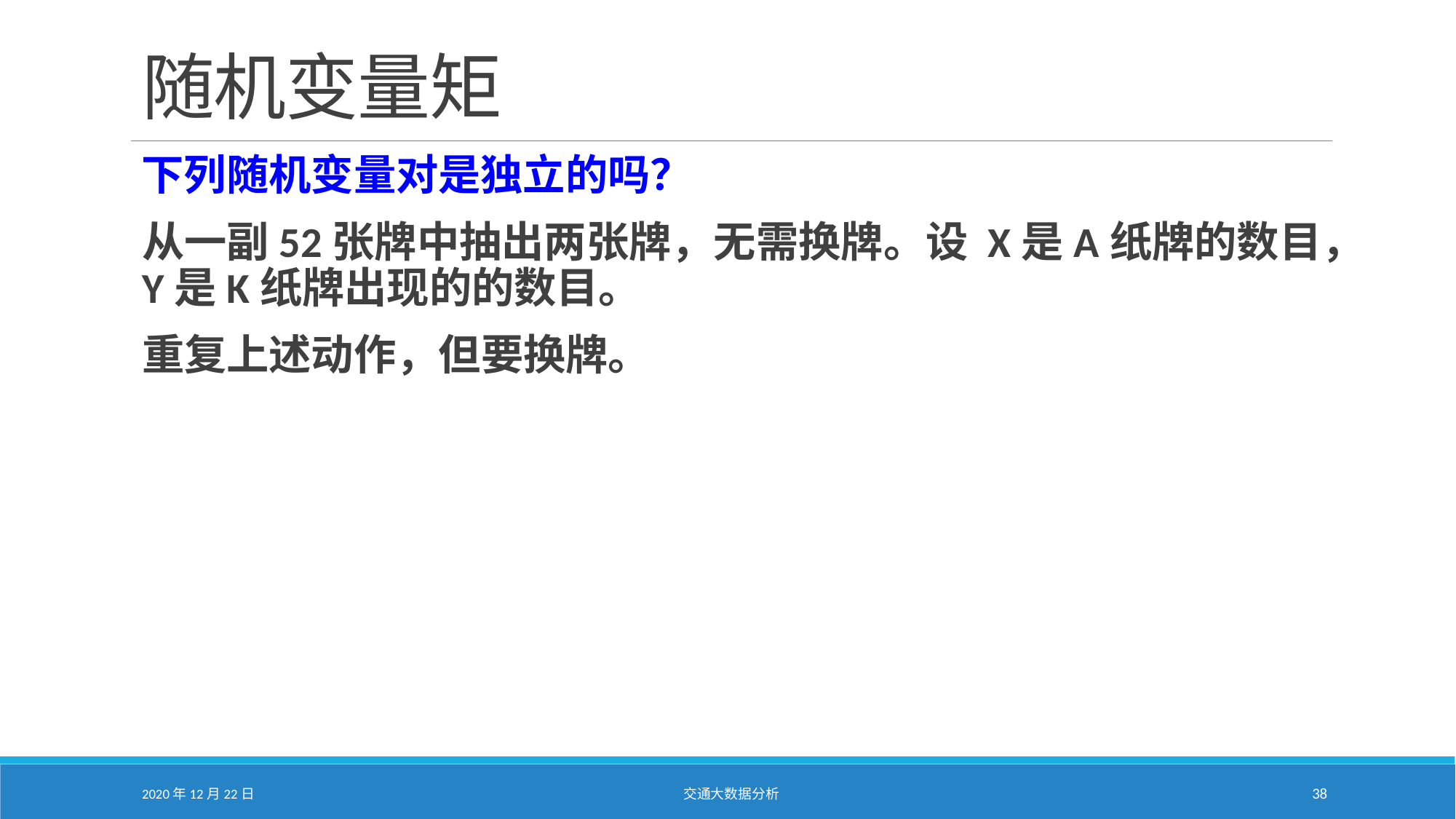

# 随机变量矩
下列随机变量对是独立的吗？
从一副52张牌中抽出两张牌，无需换牌。设 X是A纸牌的数目，Y是K纸牌出现的的数目。
重复上述动作，但要换牌。
2020年12月22日
交通大数据分析
38